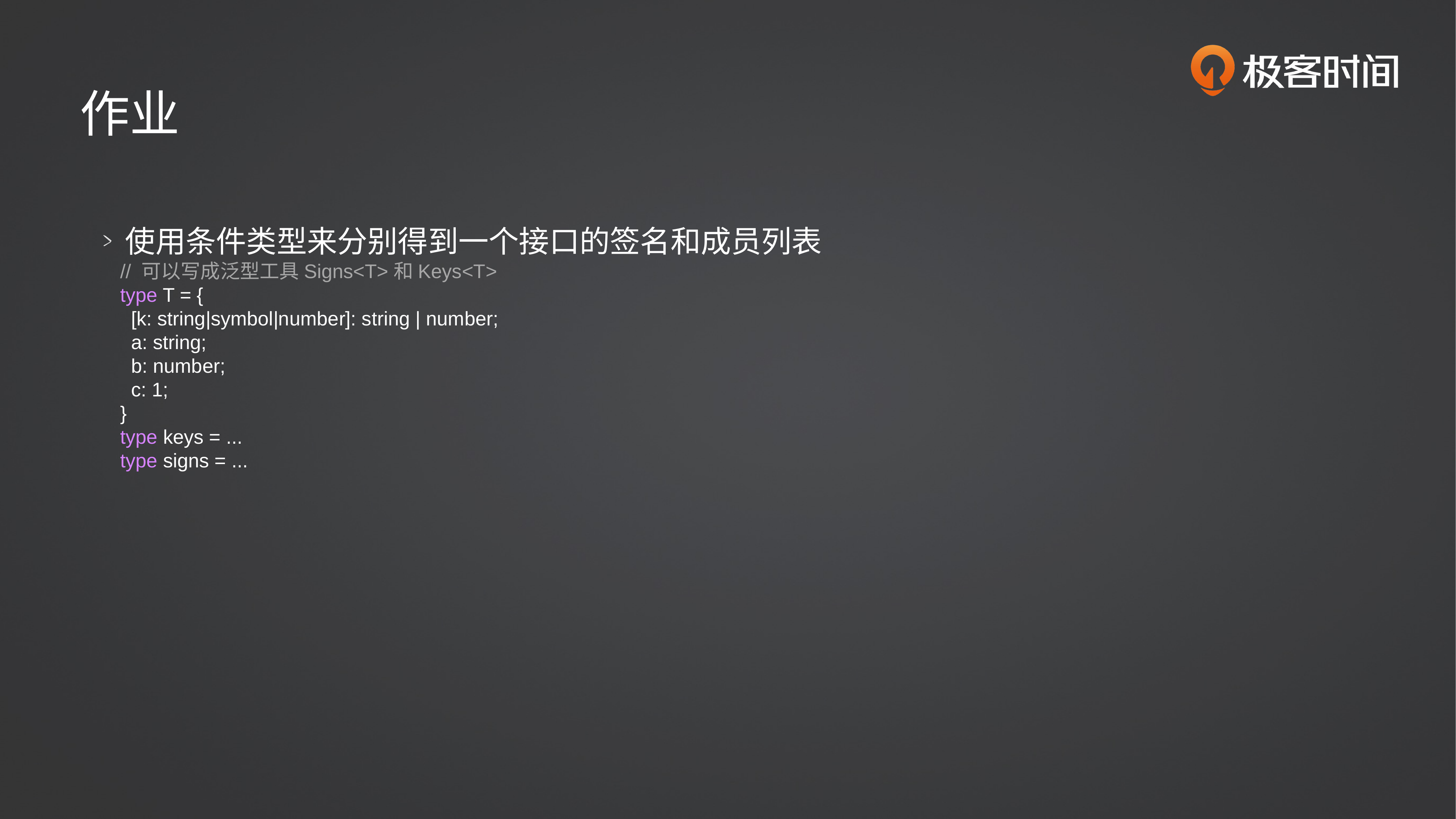

作业
使用条件类型来分别得到一个接口的签名和成员列表
// 可以写成泛型工具Signs<T>和Keys<T>
type T = {
  [k: string|symbol|number]: string | number;
  a: string;
  b: number;
  c: 1;
}
type keys = ...
type signs = ...